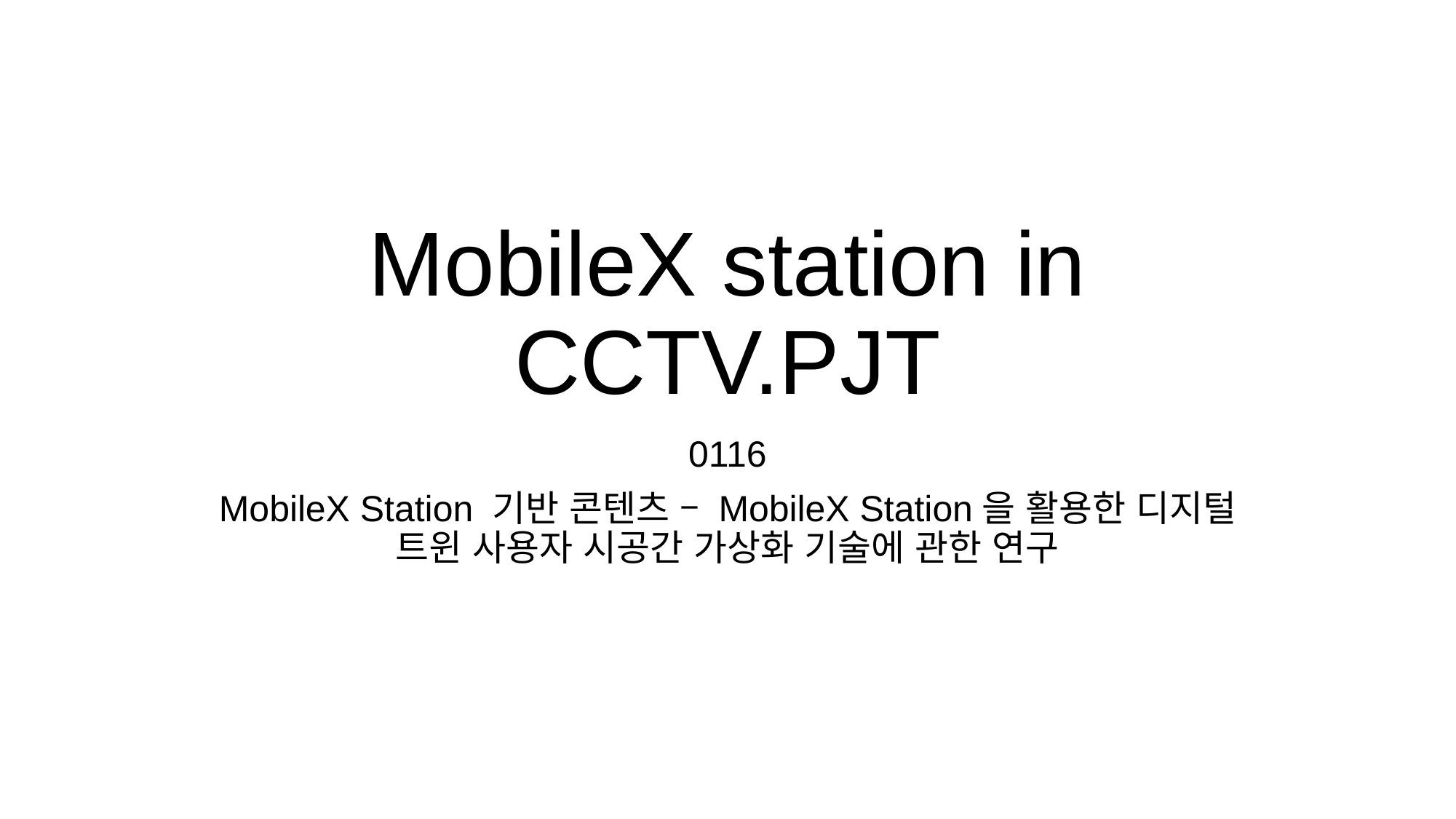

# MobileX station in CCTV.PJT
0116
MobileX Station 기반 콘텐츠 – MobileX Station을 활용한 디지털 트윈 사용자 시공간 가상화 기술에 관한 연구